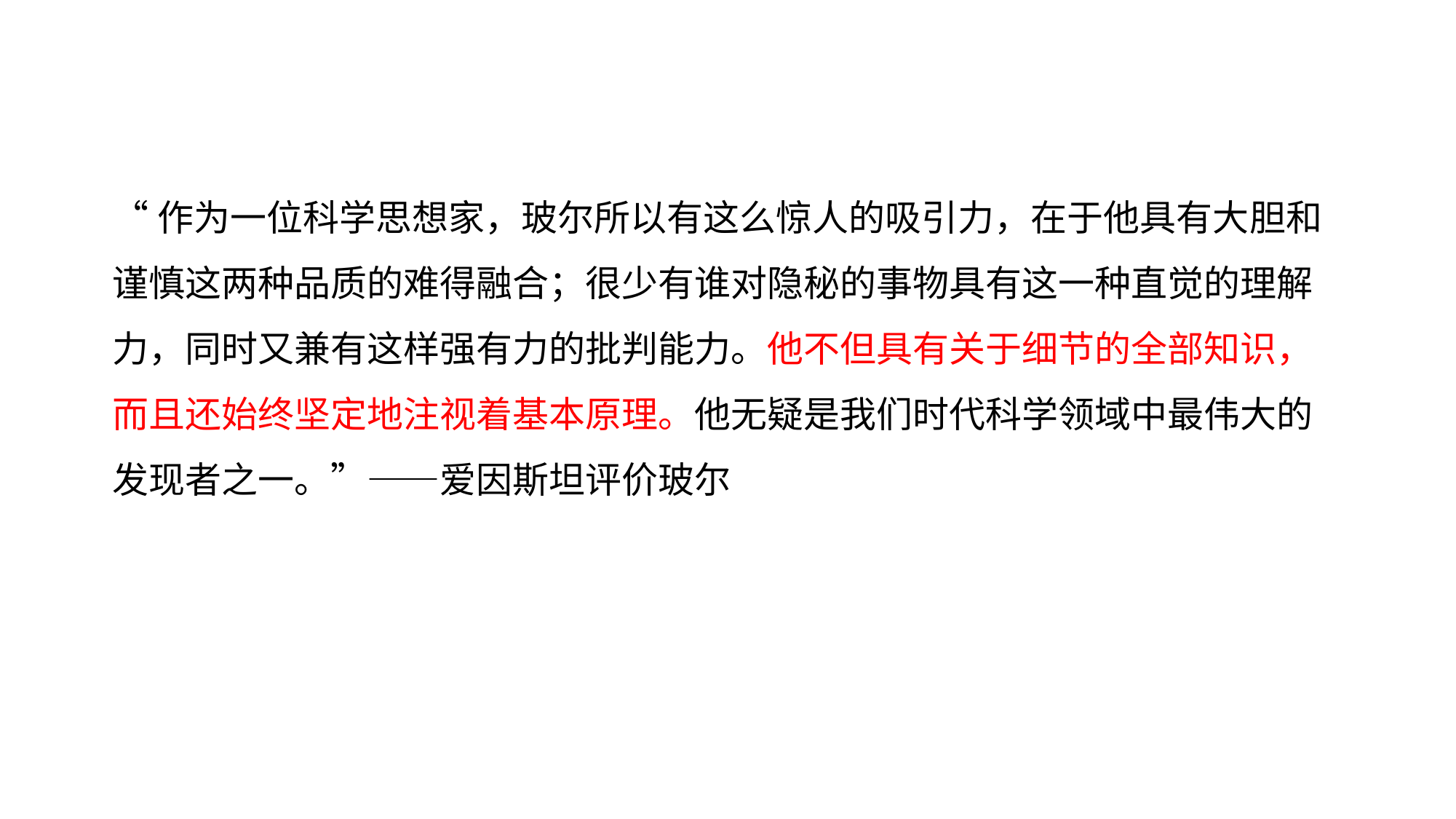

# “作为一位科学思想家，玻尔所以有这么惊人的吸引力，在于他具有大胆和谨慎这两种品质的难得融合；很少有谁对隐秘的事物具有这一种直觉的理解力，同时又兼有这样强有力的批判能力。他不但具有关于细节的全部知识，而且还始终坚定地注视着基本原理。他无疑是我们时代科学领域中最伟大的发现者之一。”——爱因斯坦评价玻尔